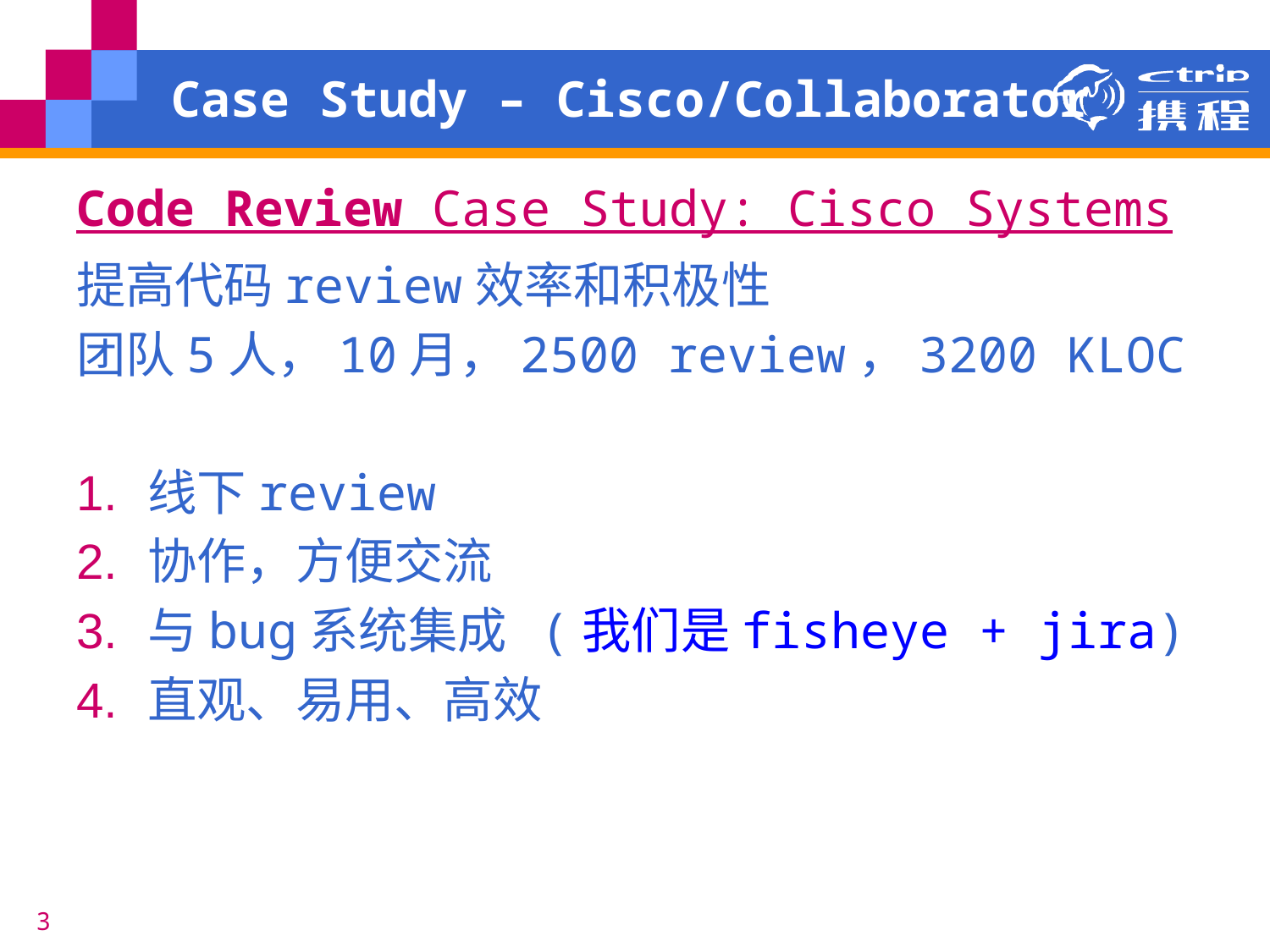

# Case Study – Cisco/Collaborator
Code Review Case Study: Cisco Systems
提高代码review效率和积极性
团队5人，10月，2500 review，3200 KLOC

线下review
协作，方便交流
与bug系统集成  (我们是fisheye + jira)
直观、易用、高效

3